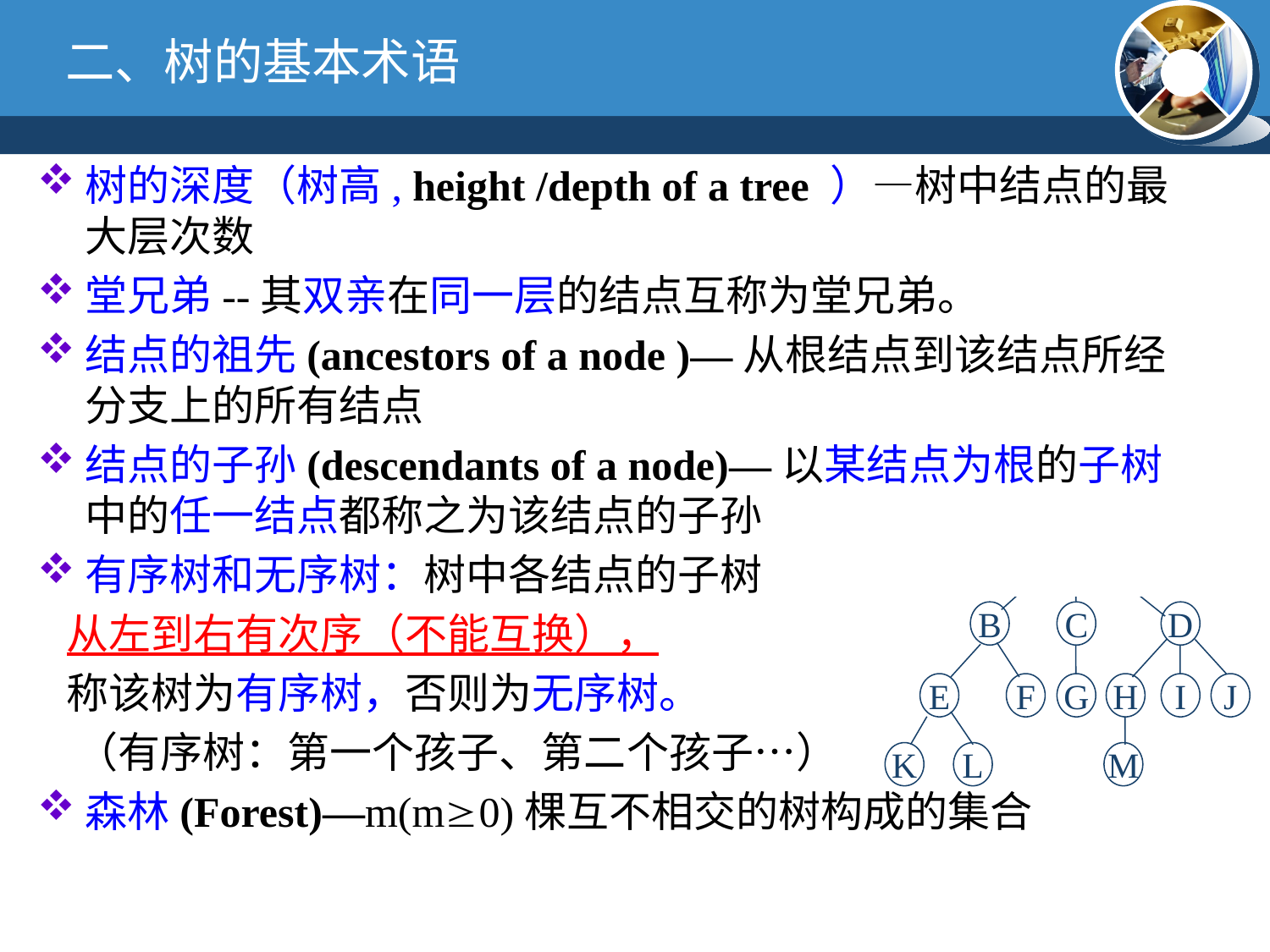

# 二、树的基本术语
树的深度（树高, height /depth of a tree ）—树中结点的最大层次数
堂兄弟--其双亲在同一层的结点互称为堂兄弟。
结点的祖先(ancestors of a node )—从根结点到该结点所经分支上的所有结点
结点的子孙(descendants of a node)—以某结点为根的子树中的任一结点都称之为该结点的子孙
有序树和无序树：树中各结点的子树
  从左到右有次序（不能互换），
  称该树为有序树，否则为无序树。
   （有序树：第一个孩子、第二个孩子…）
森林(Forest)—m(m≥0)棵互不相交的树构成的集合

A

B
C
D

E
F
G
H
I
J

K
L
M